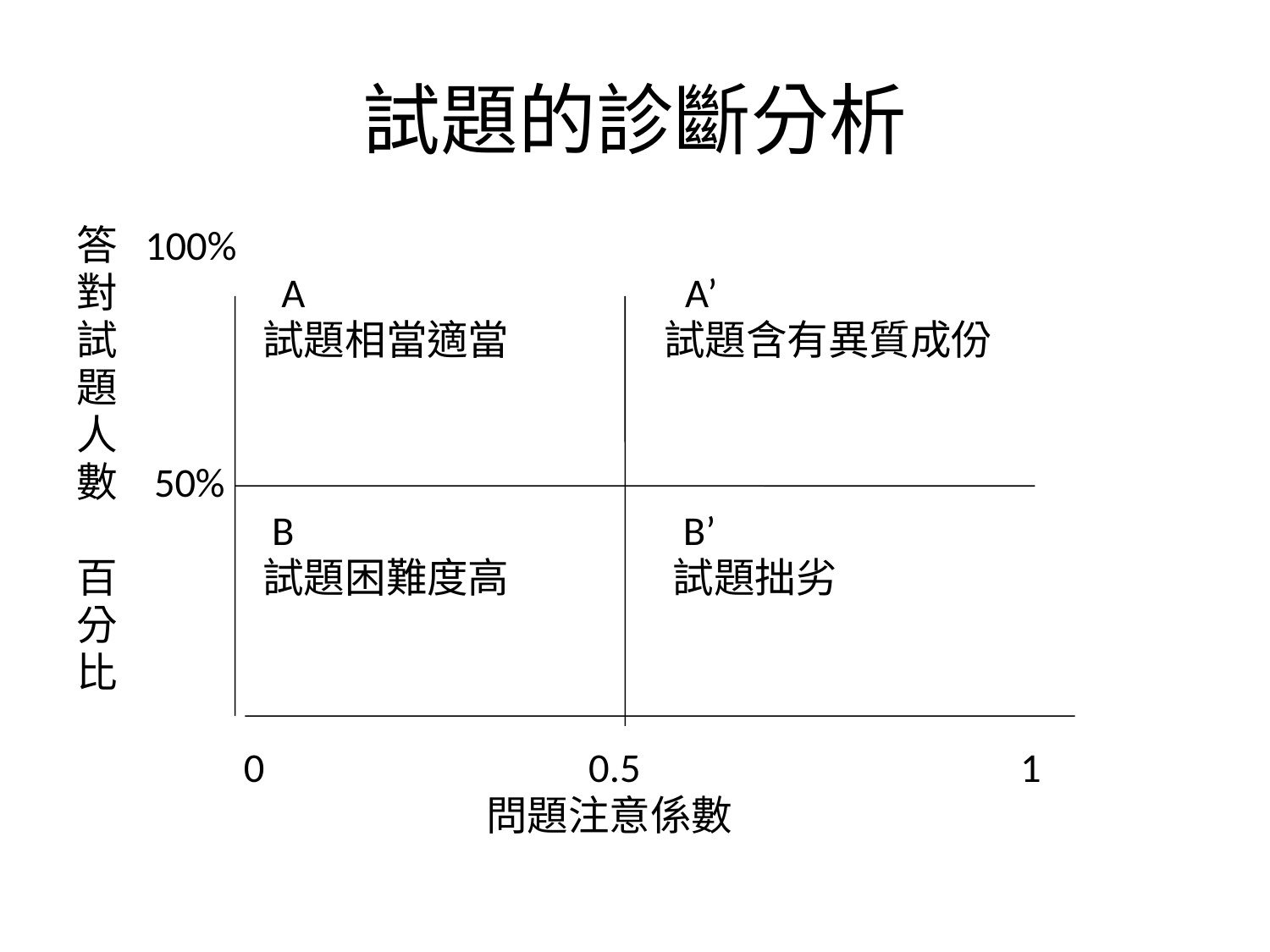

# 試題的診斷分析
答  100%
對                 A                                         A’
試                試題相當適當                 試題含有異質成份
題
人
數   50%
                     B                                          B’
百                試題困難度高                  試題拙劣
分
比

                  0                                   0.5                                         1
                                            問題注意係數